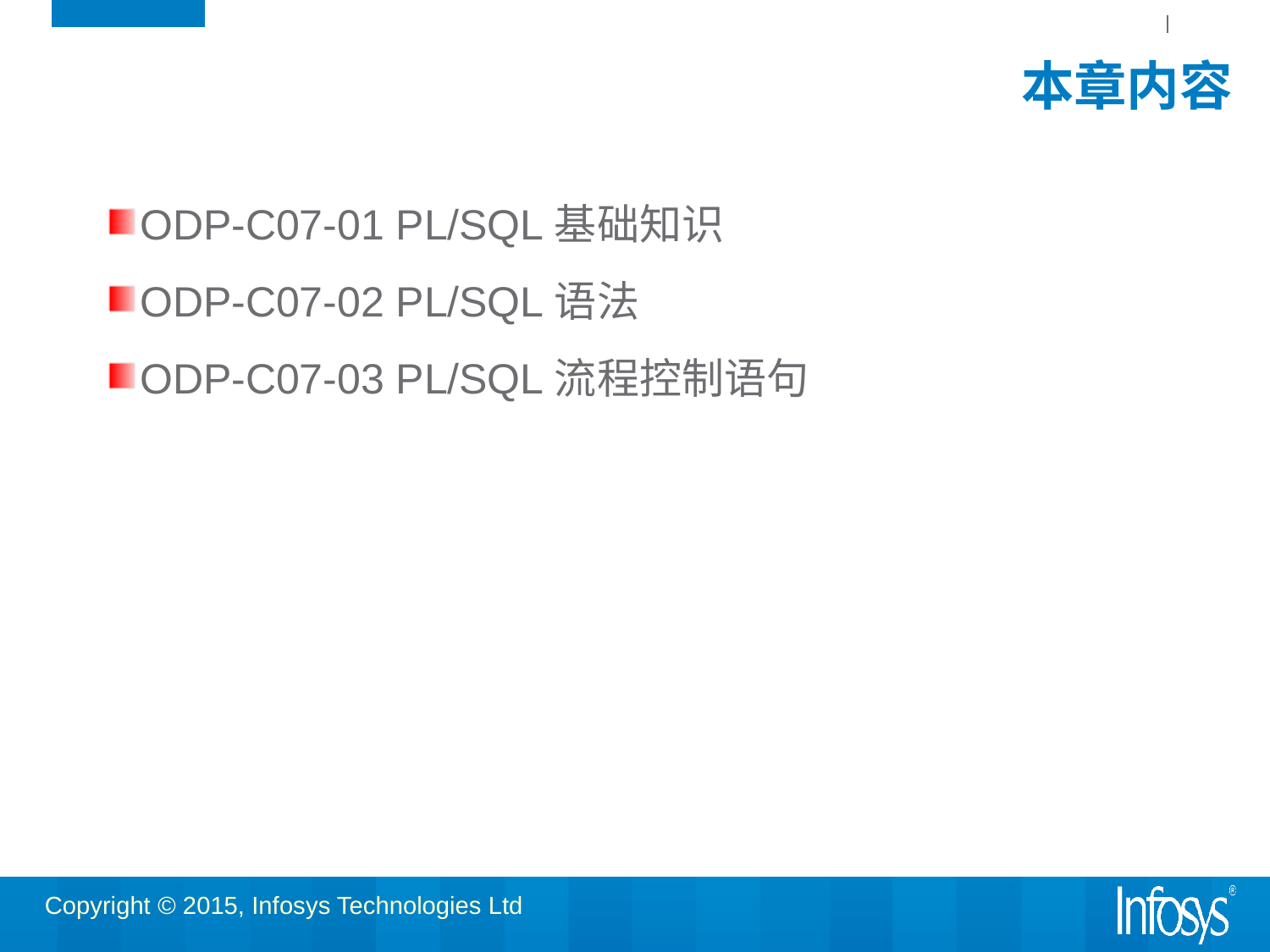

# 本章内容
ODP-C07-01 PL/SQL基础知识
ODP-C07-02 PL/SQL语法
ODP-C07-03 PL/SQL流程控制语句